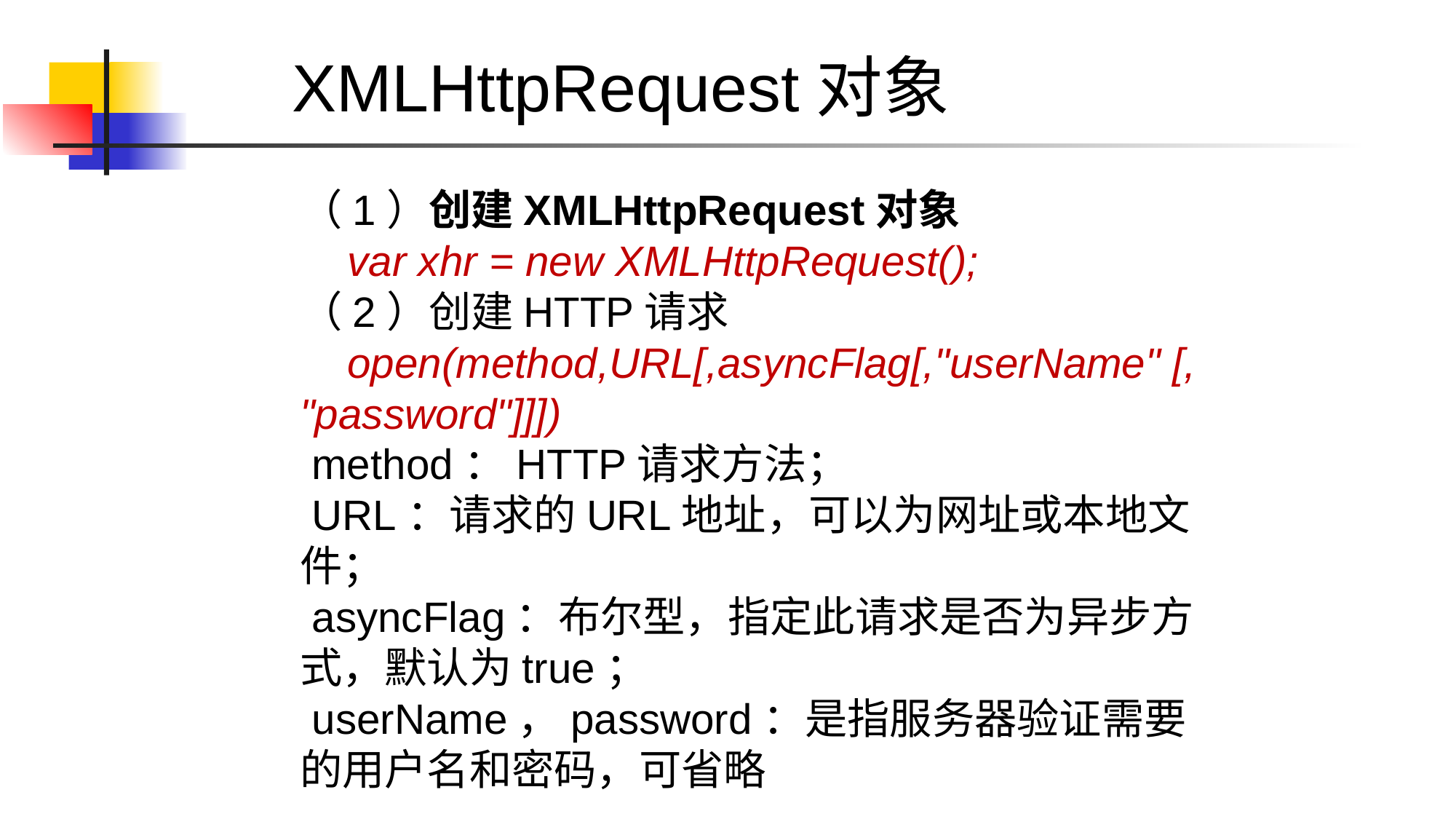

XMLHttpRequest对象
（1）创建XMLHttpRequest对象
    var xhr = new XMLHttpRequest();
（2）创建HTTP请求
    open(method,URL[,asyncFlag[,"userName" [, "password"]]])
 method：HTTP请求方法；
 URL：请求的URL地址，可以为网址或本地文件；
 asyncFlag：布尔型，指定此请求是否为异步方式，默认为true；
 userName，password：是指服务器验证需要的用户名和密码，可省略